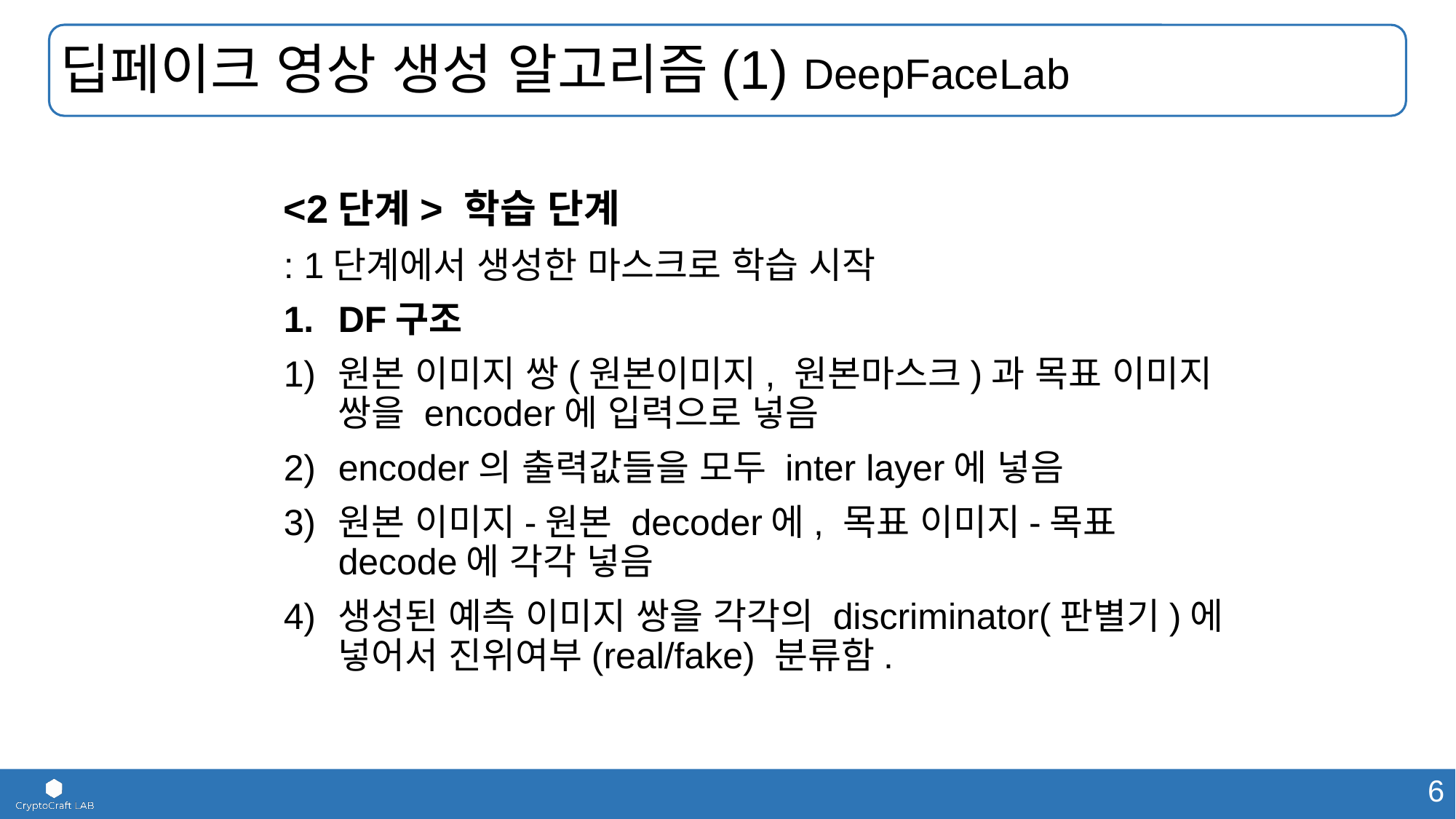

딥페이크 영상 생성 알고리즘(1) DeepFaceLab
<2단계> 학습 단계
: 1단계에서 생성한 마스크로 학습 시작
DF구조
원본 이미지 쌍(원본이미지, 원본마스크)과 목표 이미지 쌍을 encoder에 입력으로 넣음
encoder의 출력값들을 모두 inter layer에 넣음
원본 이미지-원본 decoder에, 목표 이미지-목표 decode에 각각 넣음
생성된 예측 이미지 쌍을 각각의 discriminator(판별기)에 넣어서 진위여부(real/fake) 분류함.